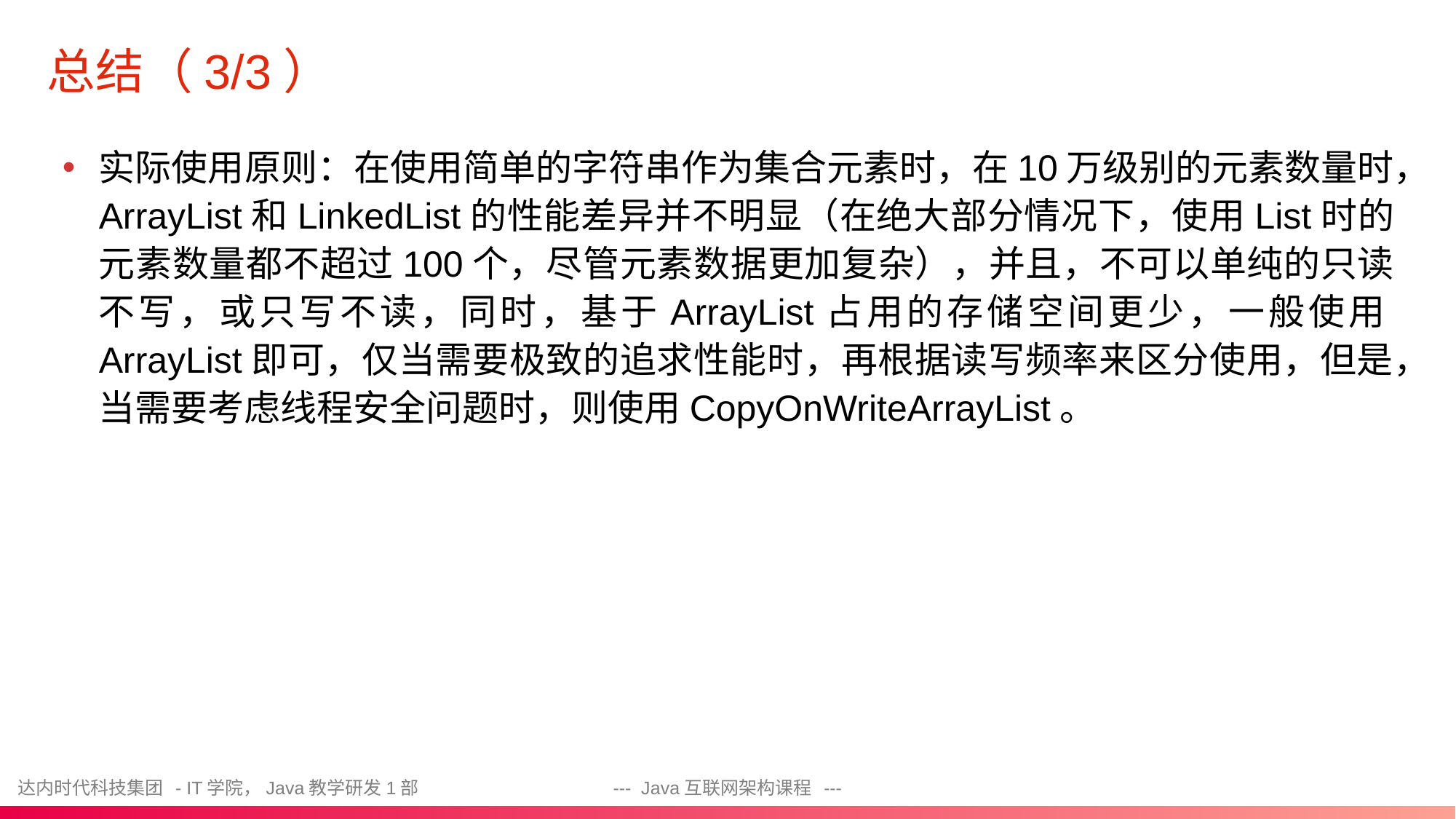

# 总结（3/3）
实际使用原则：在使用简单的字符串作为集合元素时，在10万级别的元素数量时，ArrayList和LinkedList的性能差异并不明显（在绝大部分情况下，使用List时的元素数量都不超过100个，尽管元素数据更加复杂），并且，不可以单纯的只读不写，或只写不读，同时，基于ArrayList占用的存储空间更少，一般使用ArrayList即可，仅当需要极致的追求性能时，再根据读写频率来区分使用，但是，当需要考虑线程安全问题时，则使用CopyOnWriteArrayList。